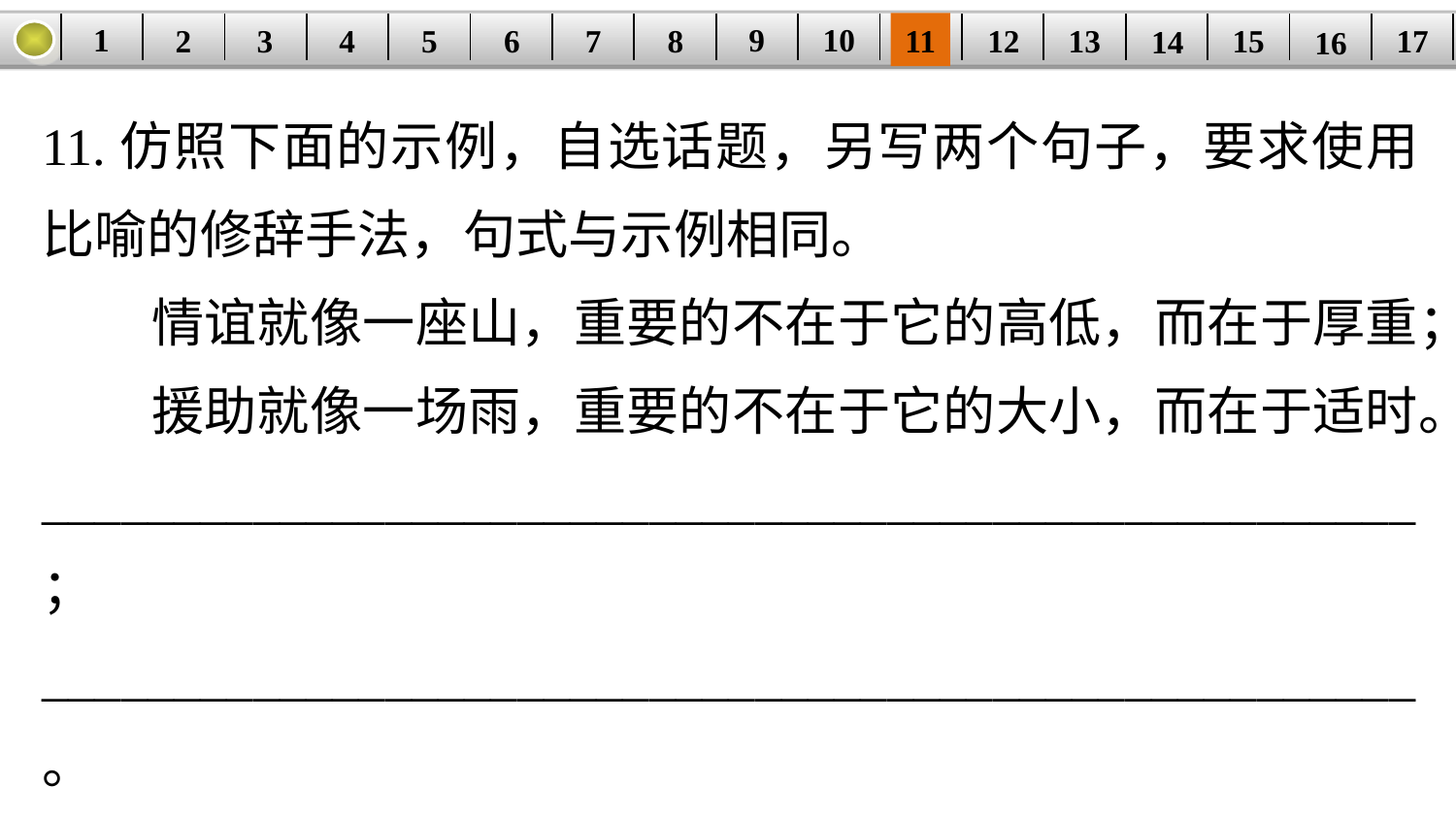

9
10
1
3
4
5
6
8
11
2
17
12
15
|  |  |  |  |  |  |  |  |  |  |  |  |  |  |  |  |  |
| --- | --- | --- | --- | --- | --- | --- | --- | --- | --- | --- | --- | --- | --- | --- | --- | --- |
7
13
14
16

11.仿照下面的示例，自选话题，另写两个句子，要求使用比喻的修辞手法，句式与示例相同。
        情谊就像一座山，重要的不在于它的高低，而在于厚重；
        援助就像一场雨，重要的不在于它的大小，而在于适时。
____________________________________________________；
____________________________________________________。